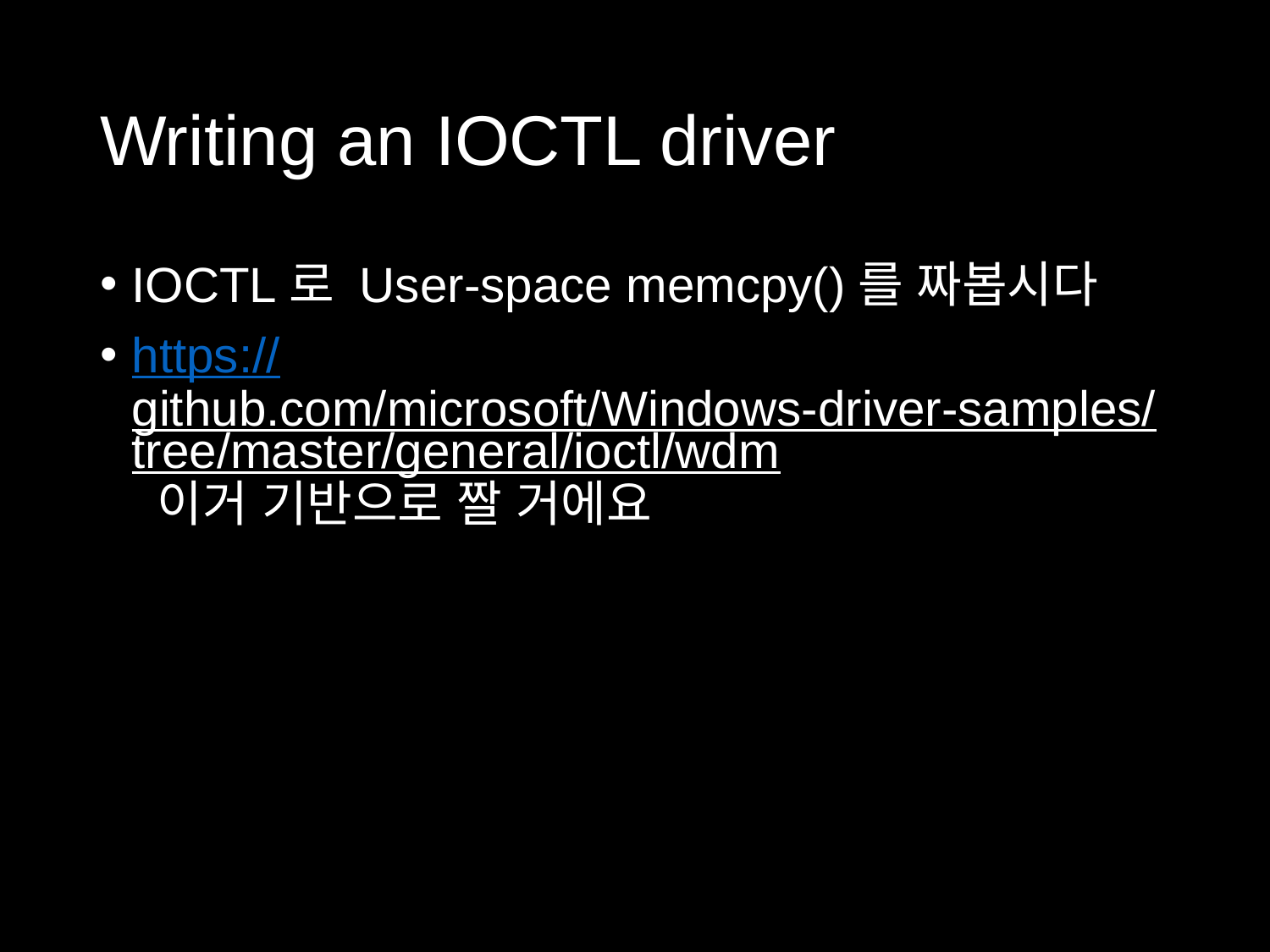

# Writing an IOCTL driver
IOCTL로 User-space memcpy()를 짜봅시다
https://github.com/microsoft/Windows-driver-samples/tree/master/general/ioctl/wdm 이거 기반으로 짤 거에요